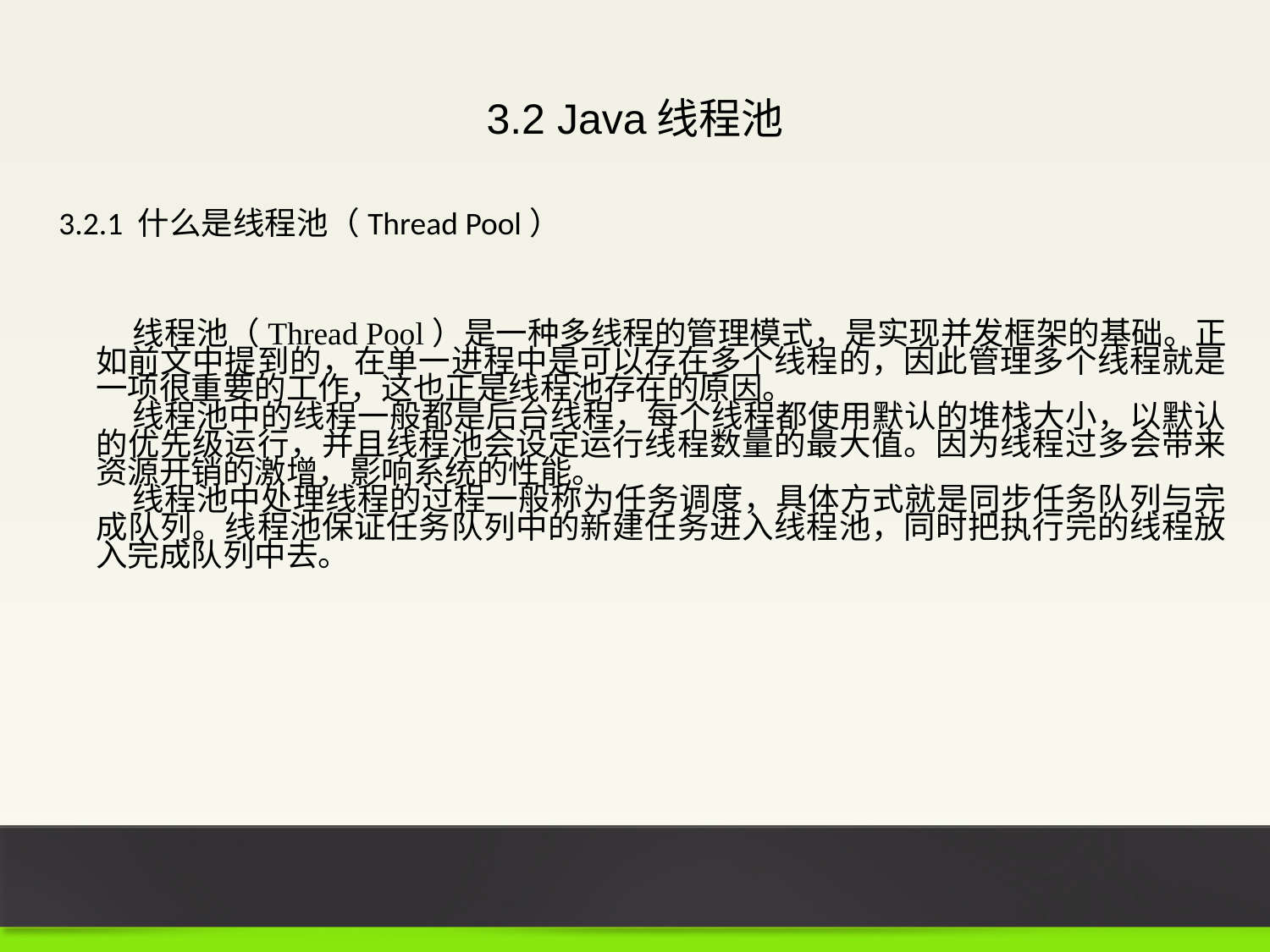

3.2 Java线程池
3.2.1 什么是线程池（Thread Pool）
线程池（Thread Pool）是一种多线程的管理模式，是实现并发框架的基础。正如前文中提到的，在单一进程中是可以存在多个线程的，因此管理多个线程就是一项很重要的工作，这也正是线程池存在的原因。
线程池中的线程一般都是后台线程，每个线程都使用默认的堆栈大小，以默认的优先级运行，并且线程池会设定运行线程数量的最大值。因为线程过多会带来资源开销的激增，影响系统的性能。
线程池中处理线程的过程一般称为任务调度，具体方式就是同步任务队列与完成队列。线程池保证任务队列中的新建任务进入线程池，同时把执行完的线程放入完成队列中去。